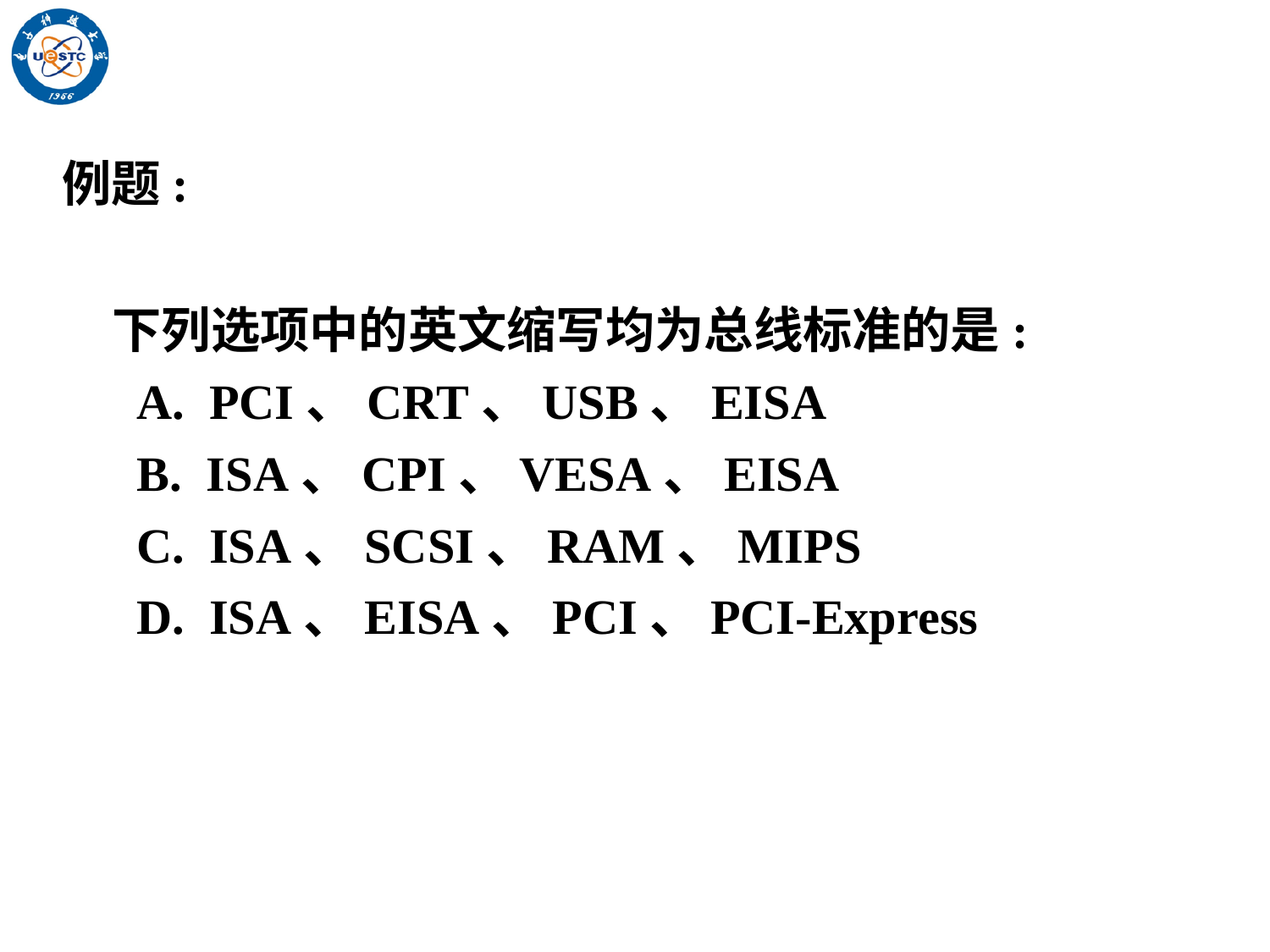

例题:
下列选项中的英文缩写均为总线标准的是:
  A.  PCI、CRT、USB、EISA
  B.  ISA、CPI、VESA、EISA
  C.  ISA、SCSI、RAM、MIPS
  D.  ISA、EISA、PCI、PCI-Express